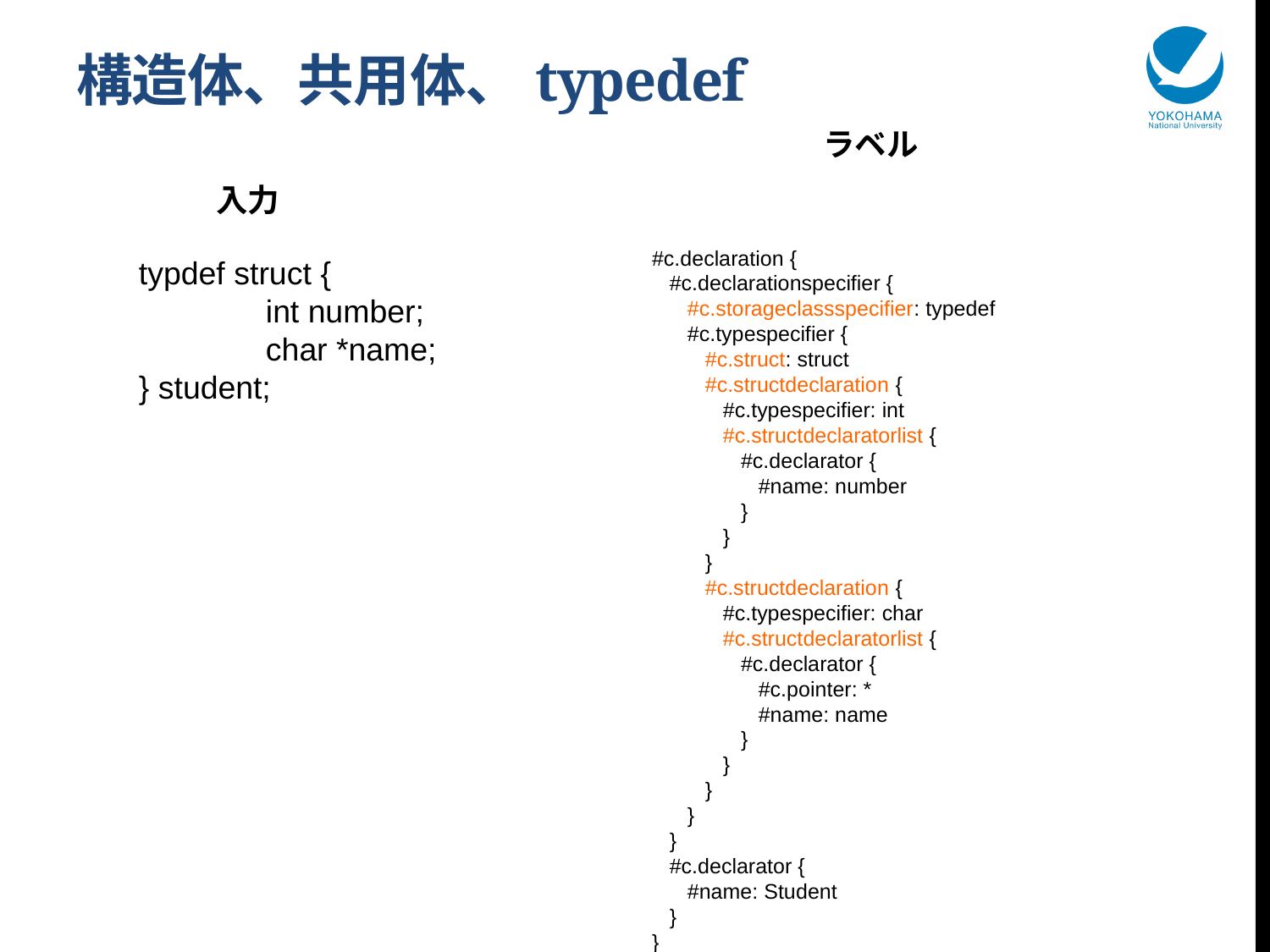

# 構造体、共用体、typedef
ラベル
入力
#c.declaration {
   #c.declarationspecifier {
      #c.storageclassspecifier: typedef
      #c.typespecifier {
         #c.struct: struct
         #c.structdeclaration {
            #c.typespecifier: int
            #c.structdeclaratorlist {
               #c.declarator {
                  #name: number
               }
            }
         }
         #c.structdeclaration {
            #c.typespecifier: char
            #c.structdeclaratorlist {
               #c.declarator {
                  #c.pointer: *
                  #name: name
               }
            }
         }
      }
   }
   #c.declarator {
      #name: Student
   }
}
typdef struct {
	int number;
	char *name;
} student;